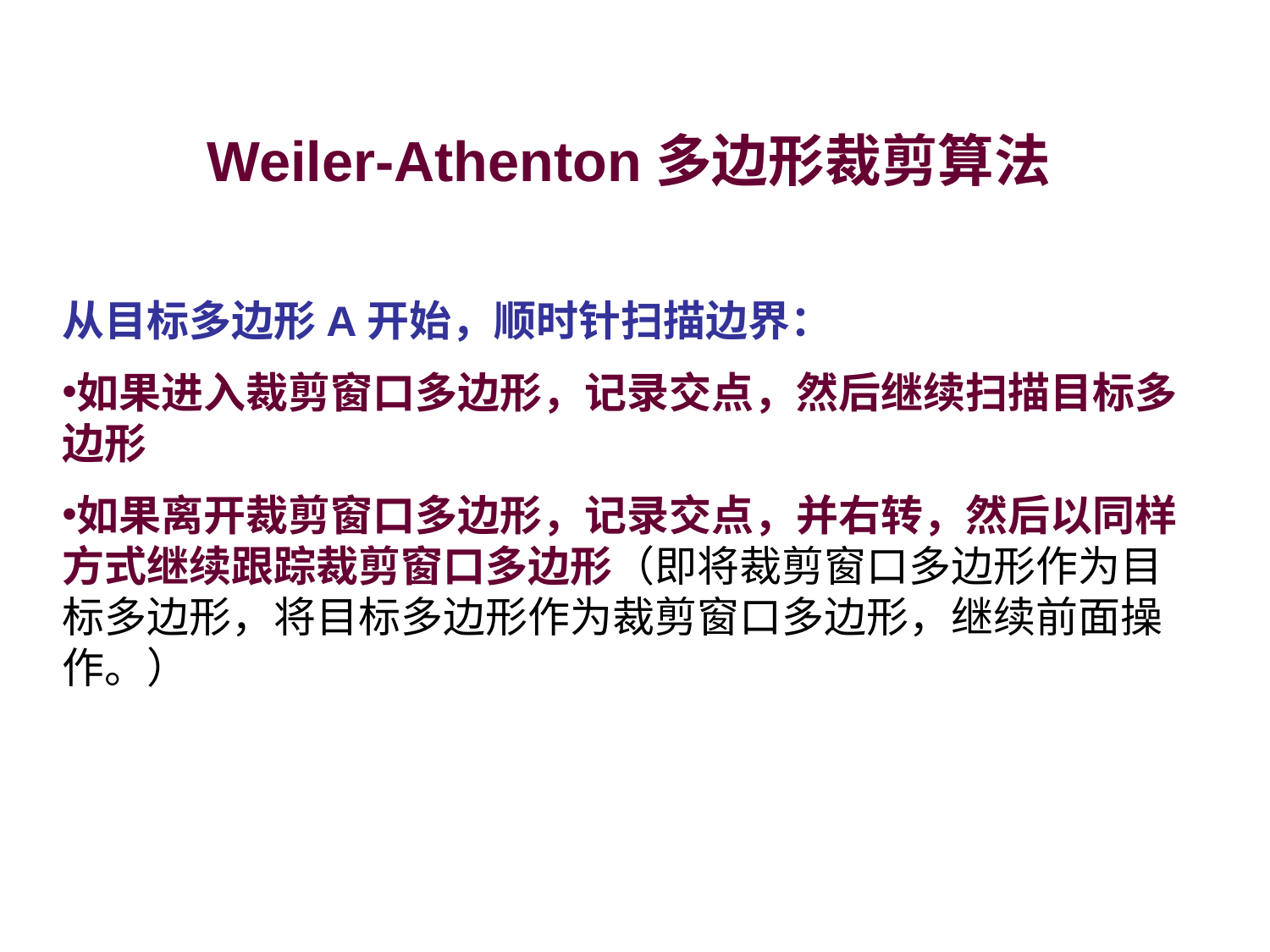

Weiler-Athenton多边形裁剪算法
从目标多边形A开始，顺时针扫描边界：
如果进入裁剪窗口多边形，记录交点，然后继续扫描目标多边形
如果离开裁剪窗口多边形，记录交点，并右转，然后以同样方式继续跟踪裁剪窗口多边形（即将裁剪窗口多边形作为目标多边形，将目标多边形作为裁剪窗口多边形，继续前面操作。）